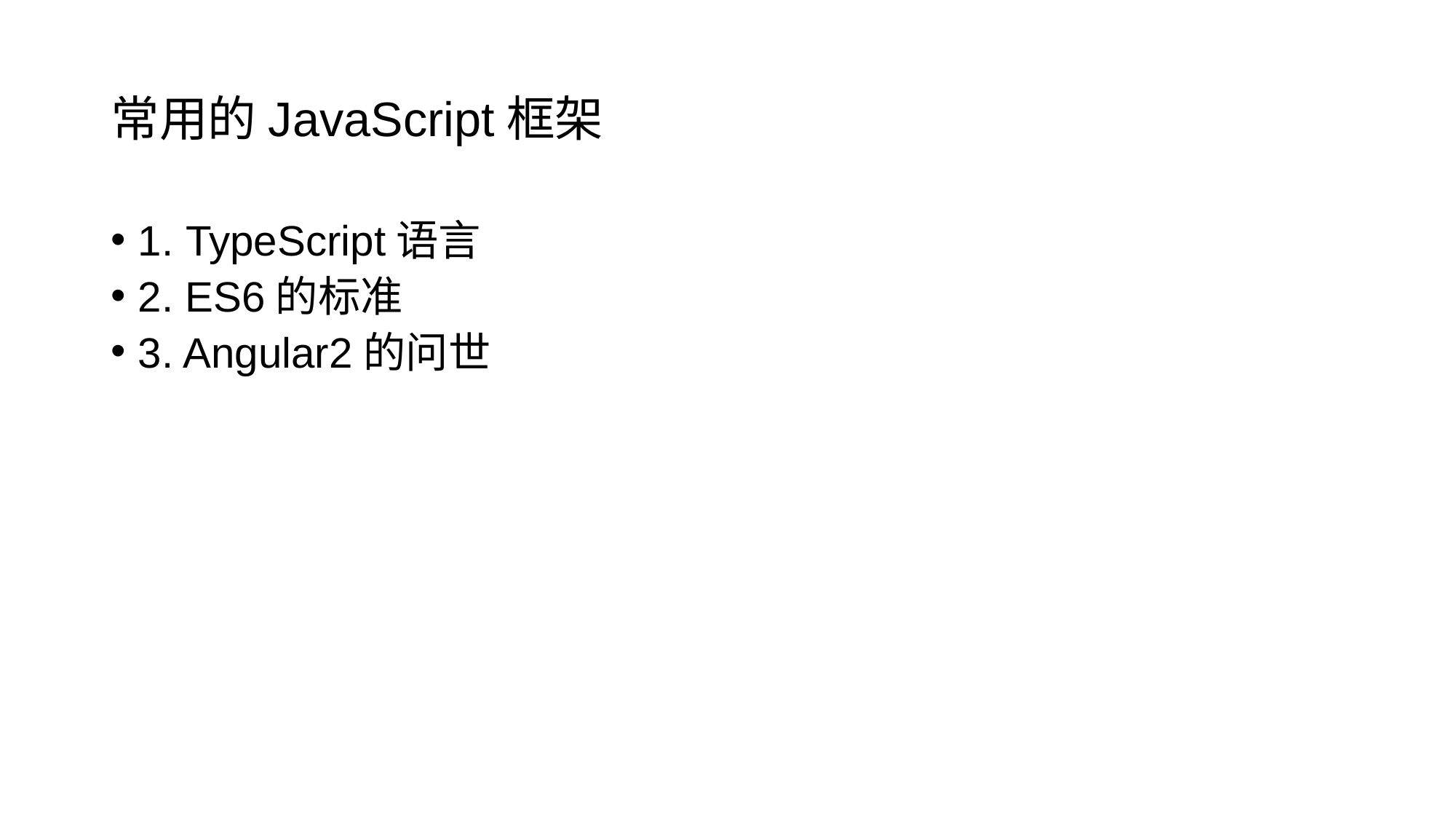

# 常用的JavaScript框架
1. TypeScript语言
2. ES6的标准
3. Angular2的问世